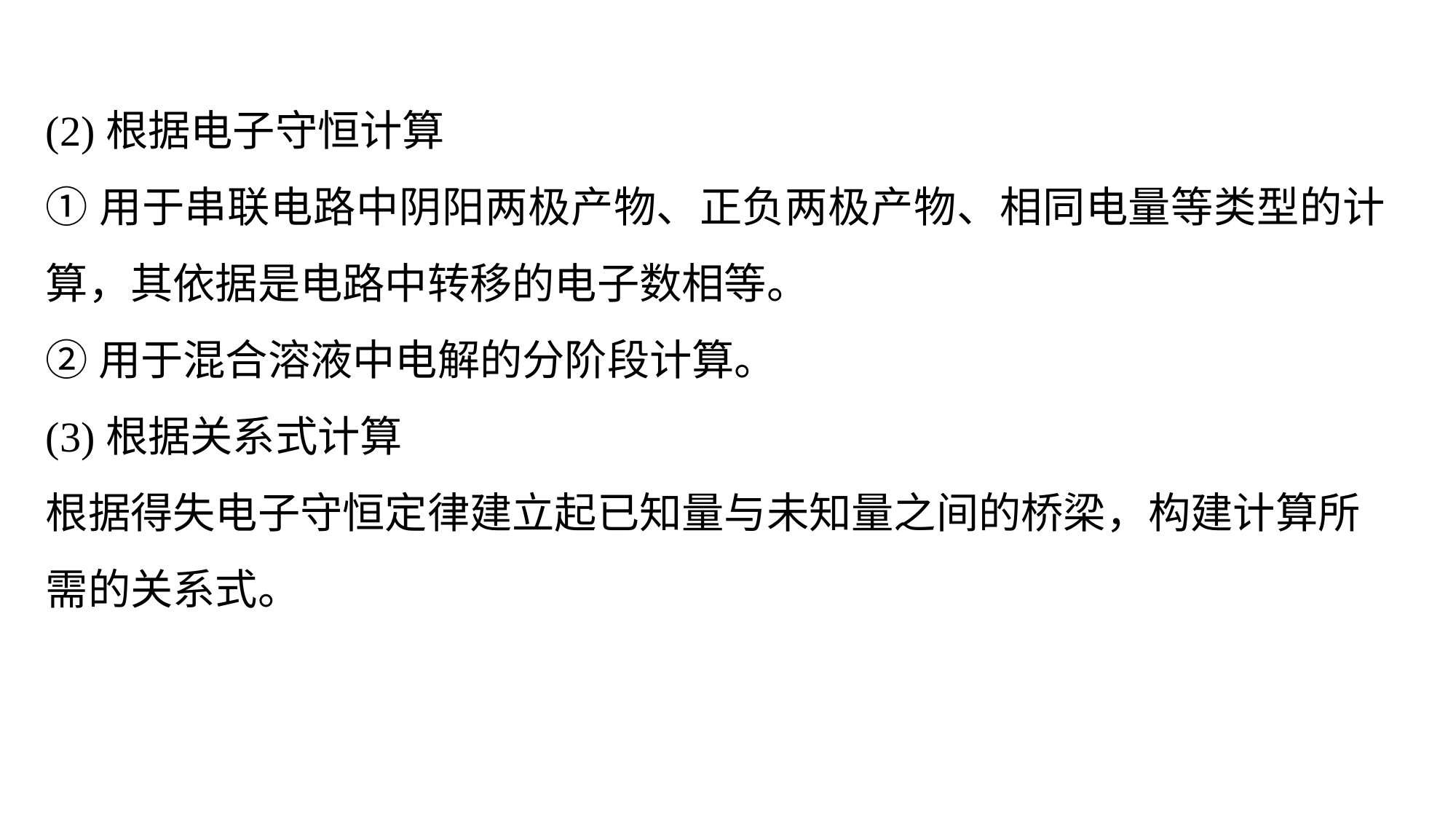

(2)根据电子守恒计算
①用于串联电路中阴阳两极产物、正负两极产物、相同电量等类型的计算，其依据是电路中转移的电子数相等。
②用于混合溶液中电解的分阶段计算。
(3)根据关系式计算
根据得失电子守恒定律建立起已知量与未知量之间的桥梁，构建计算所需的关系式。